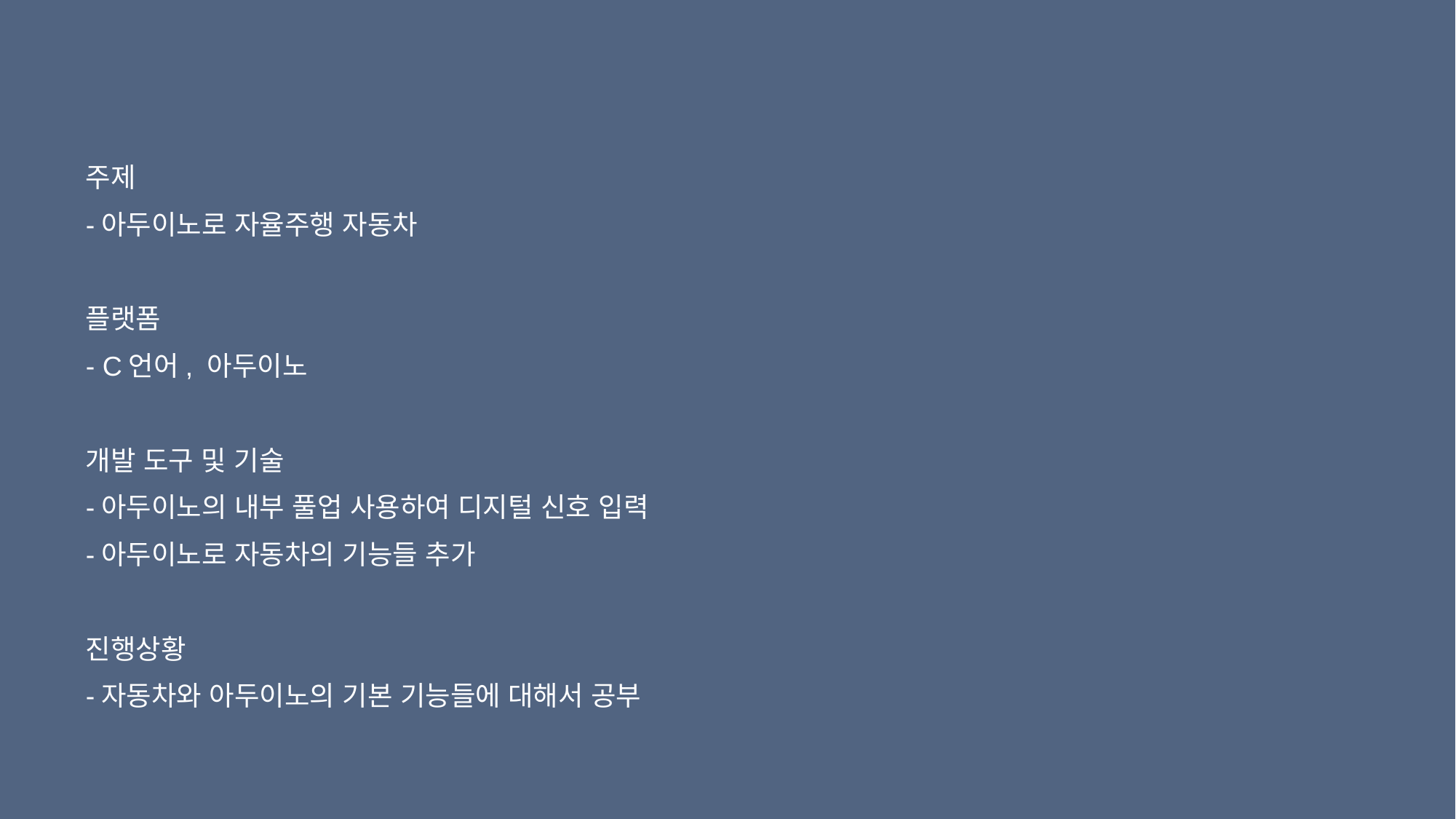

주제
-아두이노로 자율주행 자동차

플랫폼
- C언어, 아두이노

개발 도구 및 기술
-아두이노의 내부 풀업 사용하여 디지털 신호 입력
-아두이노로 자동차의 기능들 추가

진행상황
-자동차와 아두이노의 기본 기능들에 대해서 공부